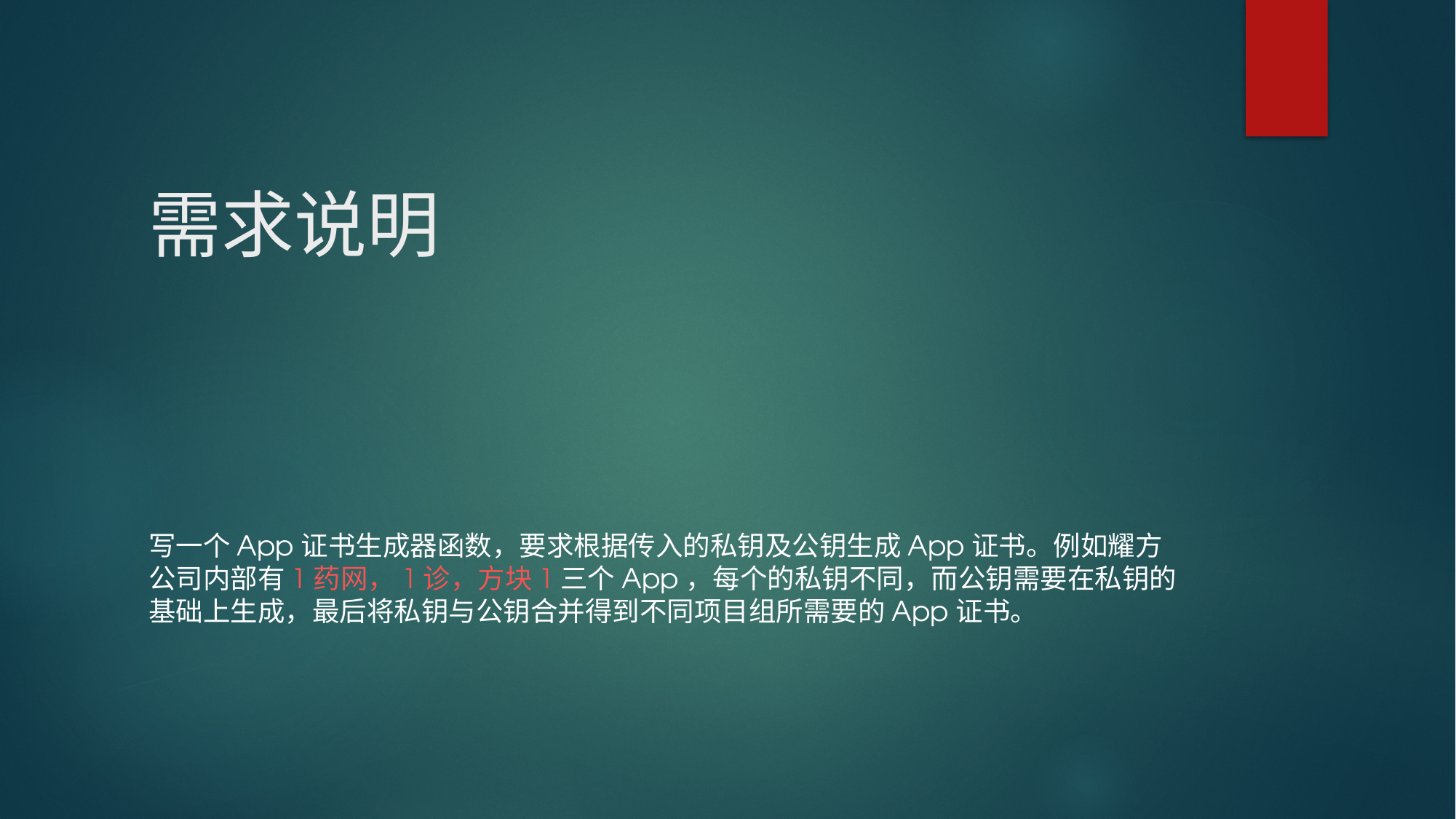

# 需求说明
写一个App证书生成器函数，要求根据传入的私钥及公钥生成App证书。例如耀方公司内部有1药网，1诊，方块1三个App，每个的私钥不同，而公钥需要在私钥的基础上生成，最后将私钥与公钥合并得到不同项目组所需要的App证书。